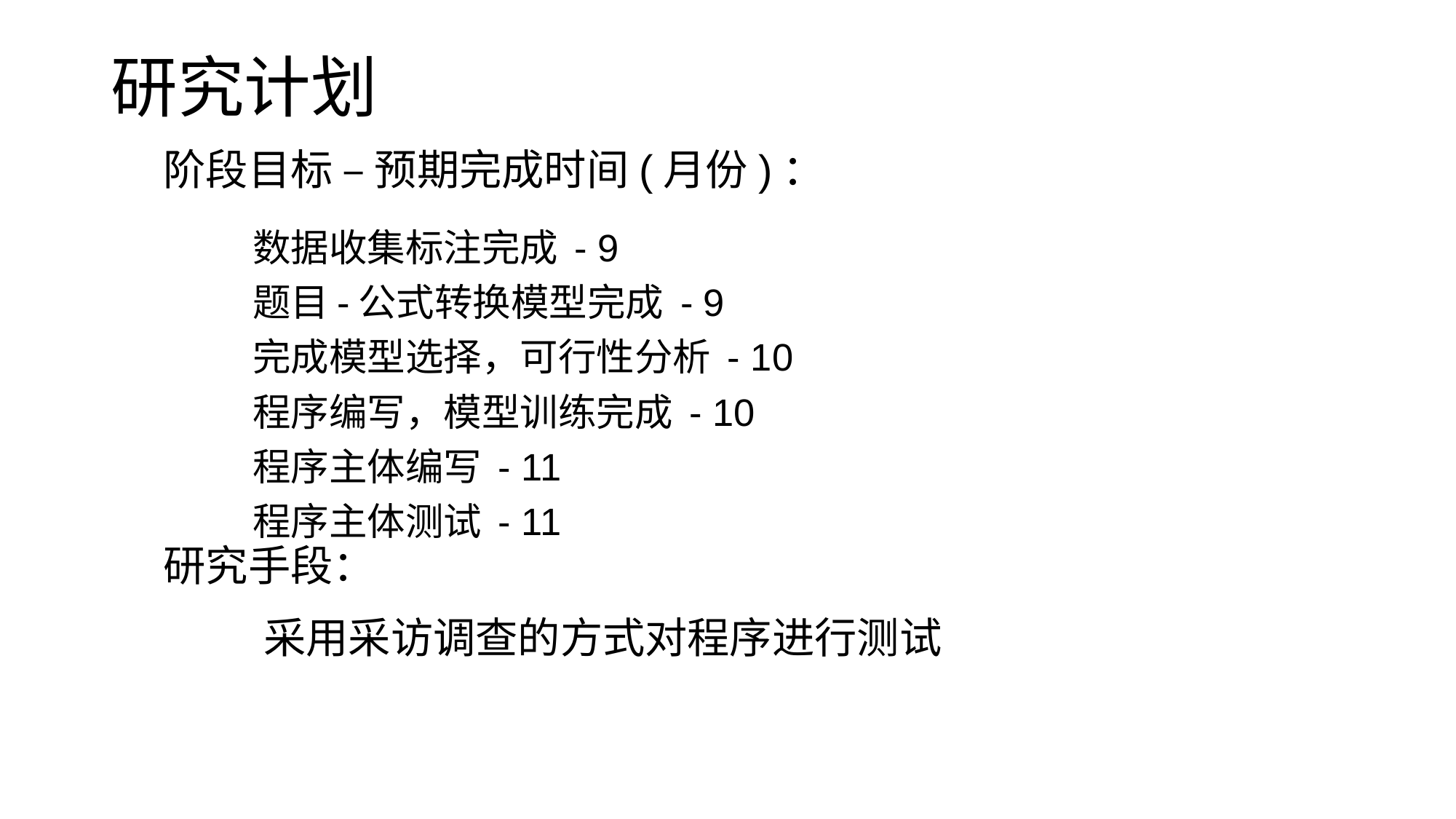

# 研究计划
阶段目标 – 预期完成时间(月份)：
数据收集标注完成 - 9
题目-公式转换模型完成 - 9
完成模型选择，可行性分析 - 10
程序编写，模型训练完成 - 10
程序主体编写 - 11
程序主体测试 - 11
研究手段：
采用采访调查的方式对程序进行测试